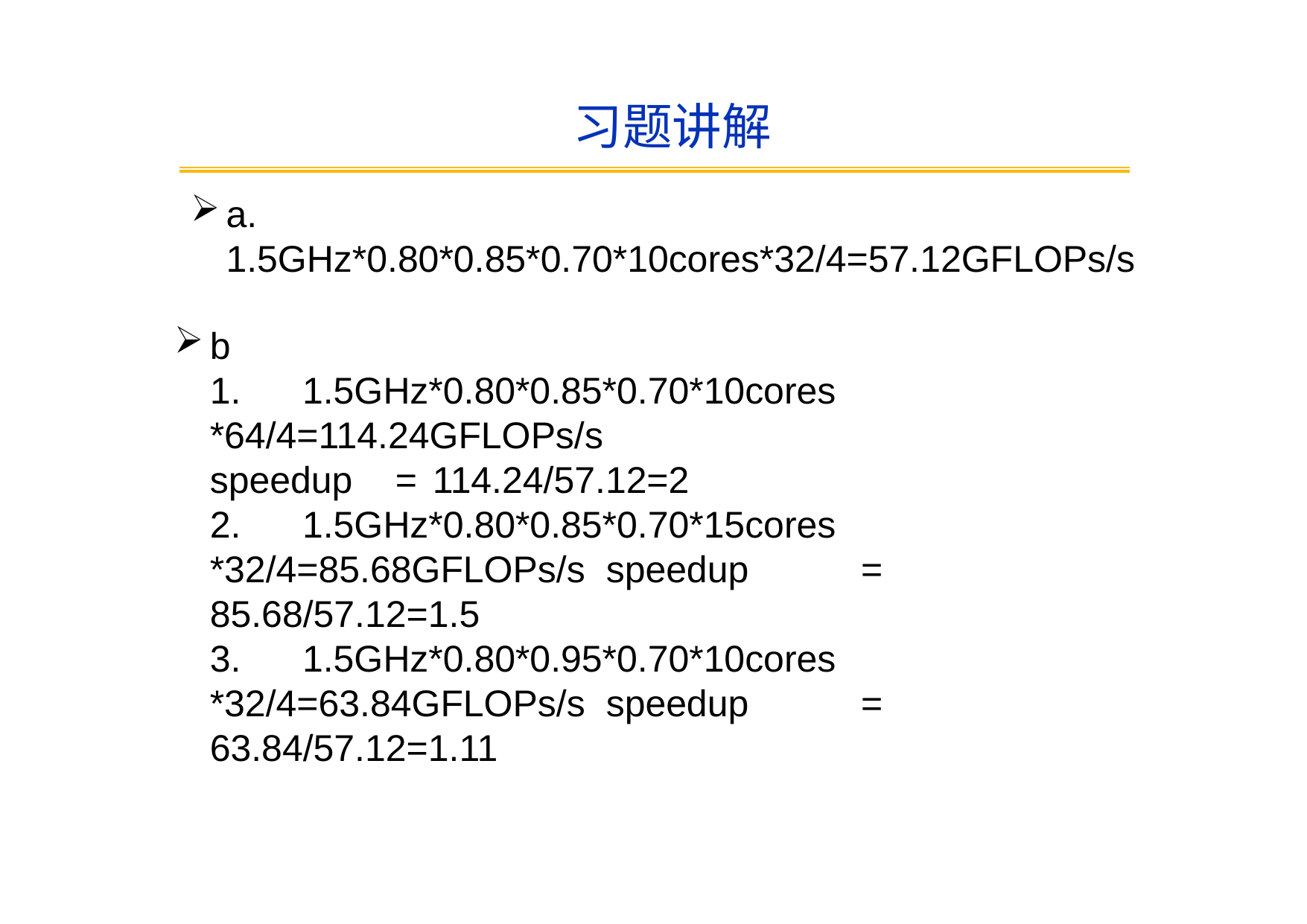

# 习题讲解
a.
1.5GHz*0.80*0.85*0.70*10cores*32/4=57.12GFLOPs/s

b
1.	1.5GHz*0.80*0.85*0.70*10cores	*64/4=114.24GFLOPs/s
speedup	=	114.24/57.12=2
2.	1.5GHz*0.80*0.85*0.70*15cores	*32/4=85.68GFLOPs/s  speedup	=	85.68/57.12=1.5
3.	1.5GHz*0.80*0.95*0.70*10cores	*32/4=63.84GFLOPs/s  speedup	=	63.84/57.12=1.11